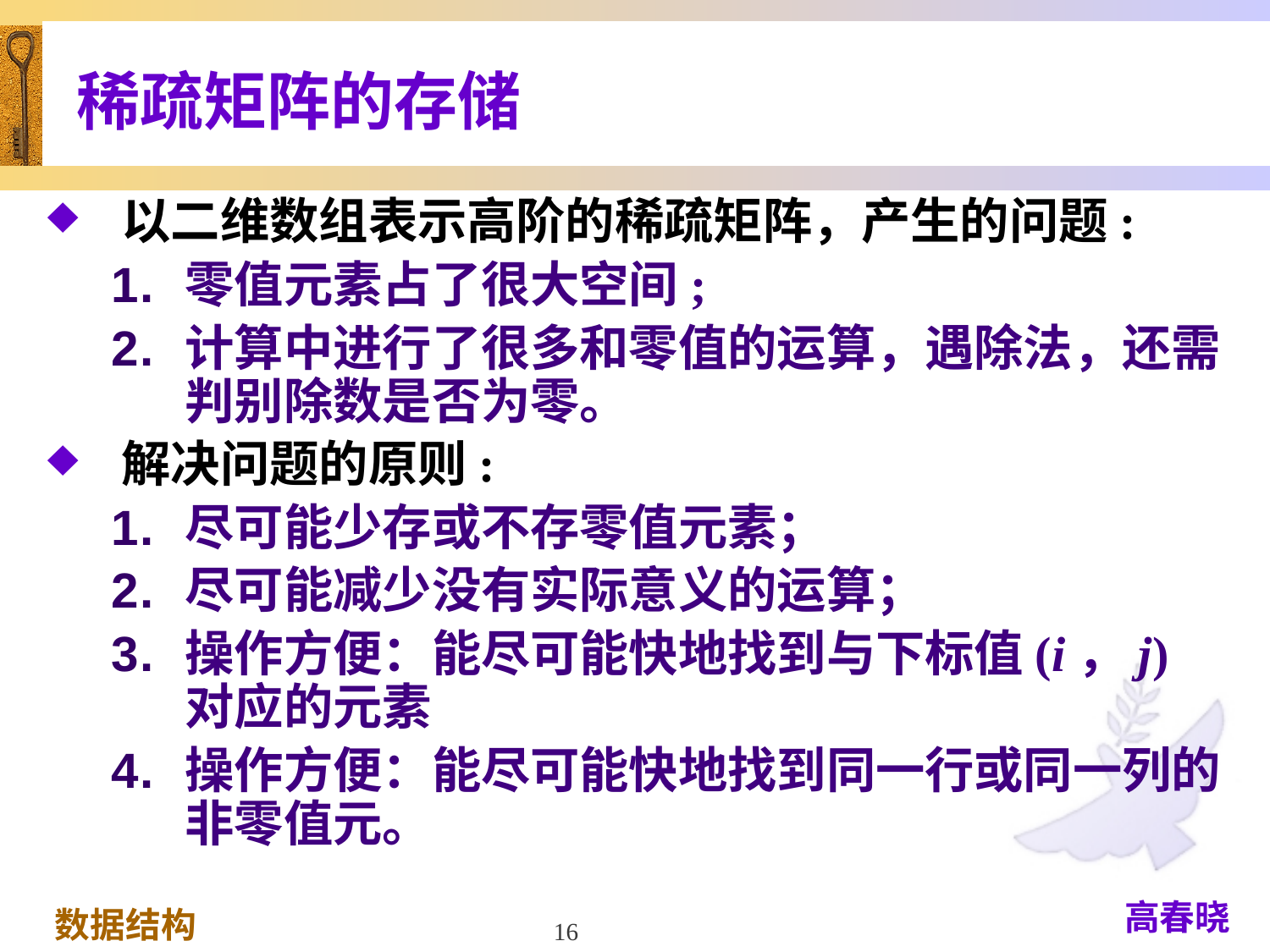

# 稀疏矩阵的存储
以二维数组表示高阶的稀疏矩阵，产生的问题:
零值元素占了很大空间;
计算中进行了很多和零值的运算，遇除法，还需判别除数是否为零。
解决问题的原则:
尽可能少存或不存零值元素；
尽可能减少没有实际意义的运算；
操作方便：能尽可能快地找到与下标值(i，j)对应的元素
操作方便：能尽可能快地找到同一行或同一列的非零值元。
16